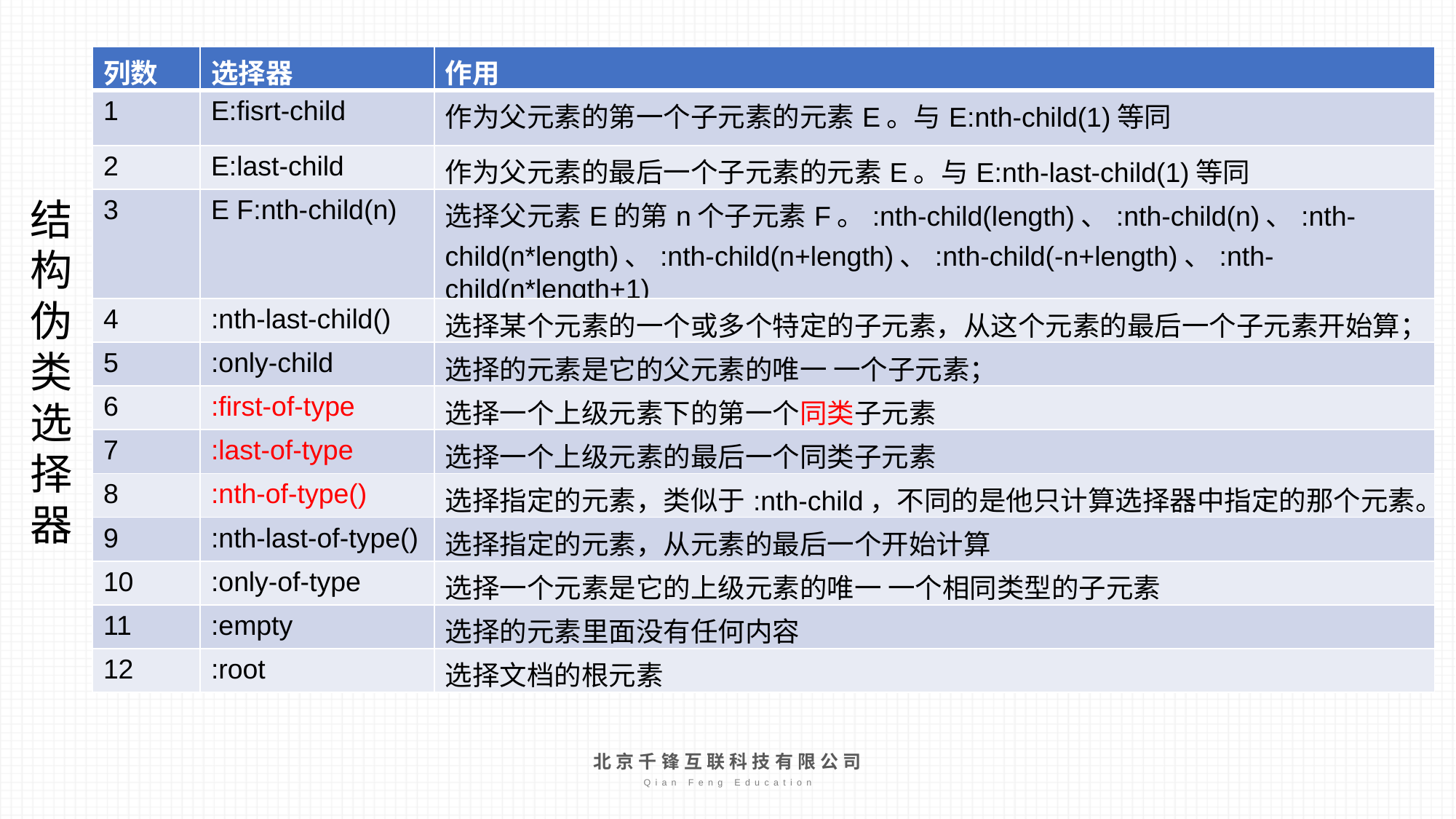

| 列数 | 选择器 | 作用 |
| --- | --- | --- |
| 1 | E:fisrt-child | 作为父元素的第一个子元素的元素E。与E:nth-child(1)等同 |
| 2 | E:last-child | 作为父元素的最后一个子元素的元素E。与E:nth-last-child(1)等同 |
| 3 | E F:nth-child(n) | 选择父元素E的第n个子元素F。:nth-child(length)、:nth-child(n)、:nth-child(n\*length)、:nth-child(n+length)、:nth-child(-n+length)、:nth-child(n\*length+1) |
| 4 | :nth-last-child() | 选择某个元素的一个或多个特定的子元素，从这个元素的最后一个子元素开始算； |
| 5 | :only-child | 选择的元素是它的父元素的唯一 一个子元素； |
| 6 | :first-of-type | 选择一个上级元素下的第一个同类子元素 |
| 7 | :last-of-type | 选择一个上级元素的最后一个同类子元素 |
| 8 | :nth-of-type() | 选择指定的元素，类似于:nth-child，不同的是他只计算选择器中指定的那个元素。 |
| 9 | :nth-last-of-type() | 选择指定的元素，从元素的最后一个开始计算 |
| 10 | :only-of-type | 选择一个元素是它的上级元素的唯一 一个相同类型的子元素 |
| 11 | :empty | 选择的元素里面没有任何内容 |
| 12 | :root | 选择文档的根元素 |
结
构
伪
类
选
择
器
北京千锋互联科技有限公司
Qian Feng Education